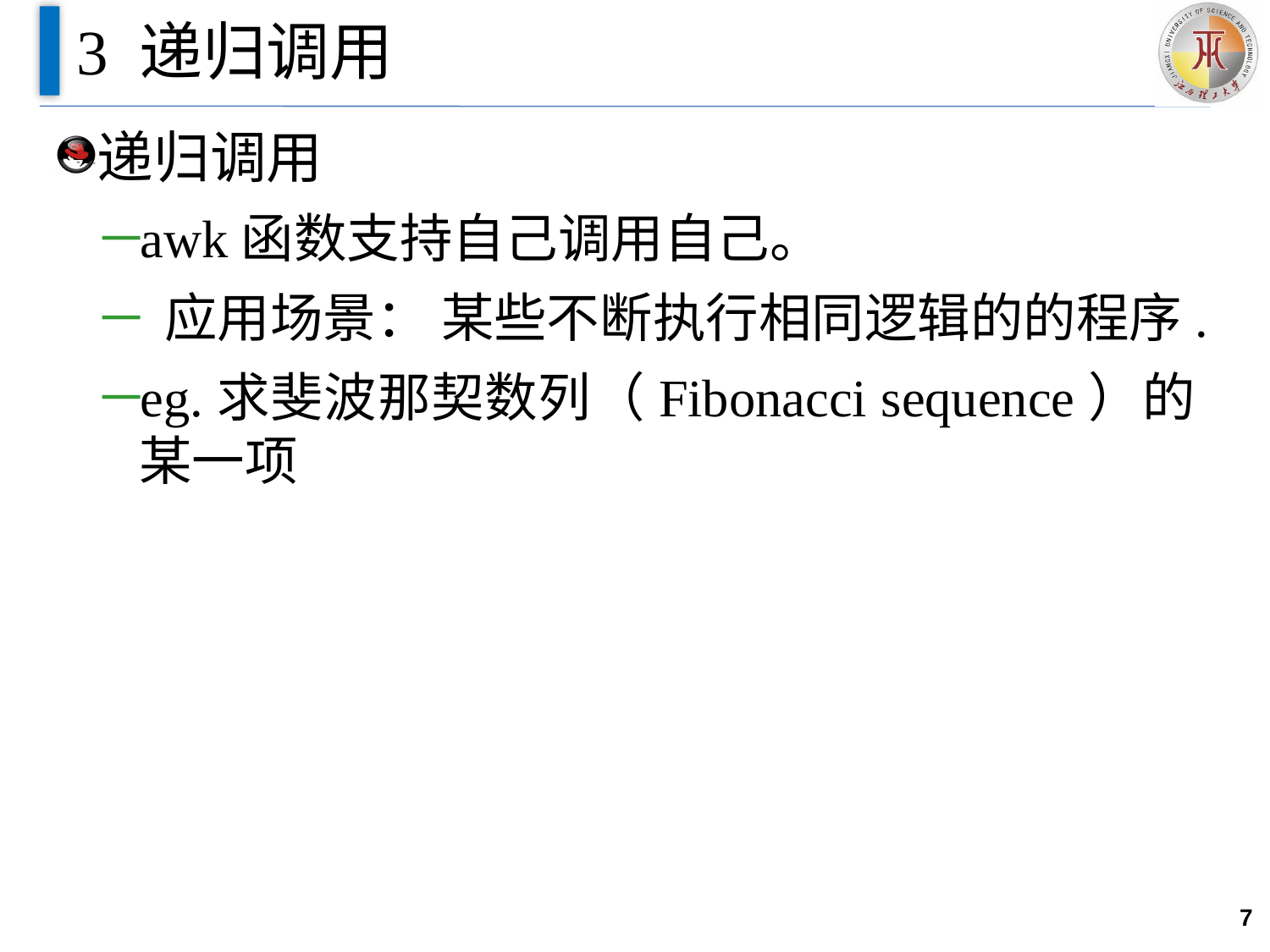

# 3 递归调用
递归调用
awk函数支持自己调用自己。
 应用场景： 某些不断执行相同逻辑的的程序.
eg.求斐波那契数列（Fibonacci sequence）的某一项
7